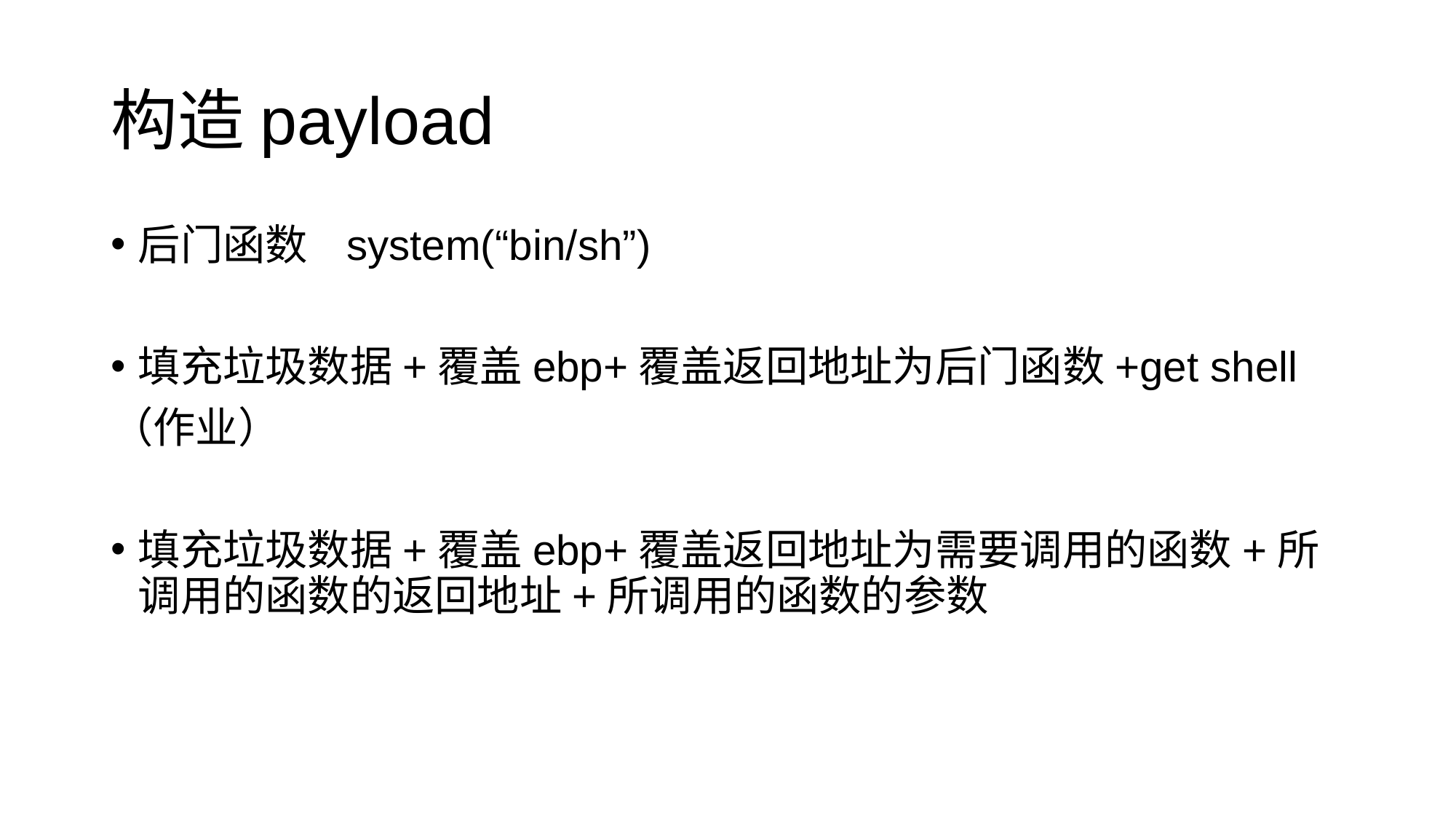

# 构造payload
后门函数   system(“bin/sh”)

填充垃圾数据+覆盖ebp+覆盖返回地址为后门函数+get shell
（作业）

填充垃圾数据+覆盖ebp+覆盖返回地址为需要调用的函数+所调用的函数的返回地址+所调用的函数的参数